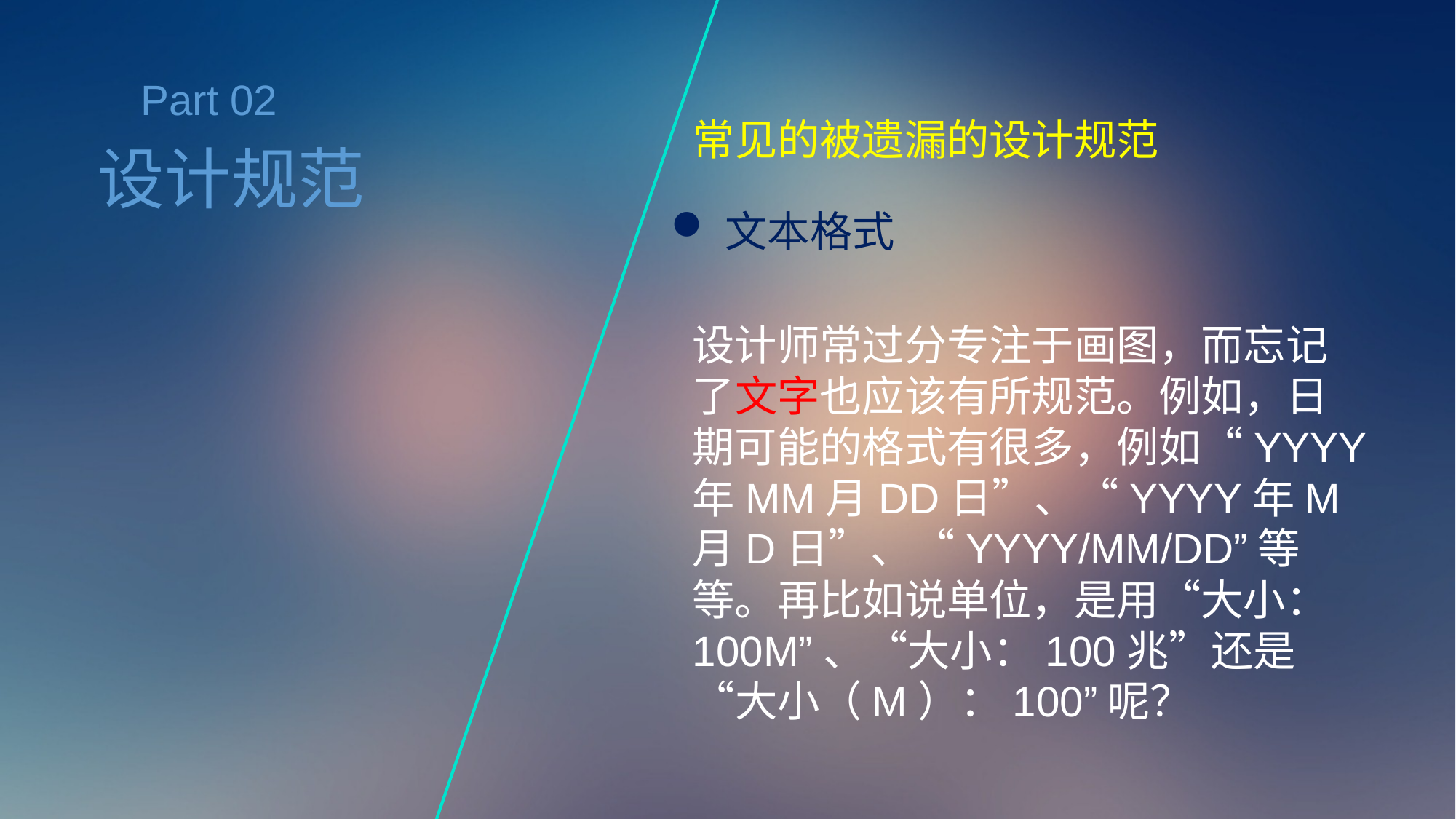

Part 02
常见的被遗漏的设计规范
设计规范
文本格式
设计师常过分专注于画图，而忘记了文字也应该有所规范。例如，日期可能的格式有很多，例如“YYYY年MM月DD日”、“YYYY年M月D日”、“YYYY/MM/DD”等等。再比如说单位，是用“大小：100M”、“大小：100兆”还是“大小（M）：100”呢？